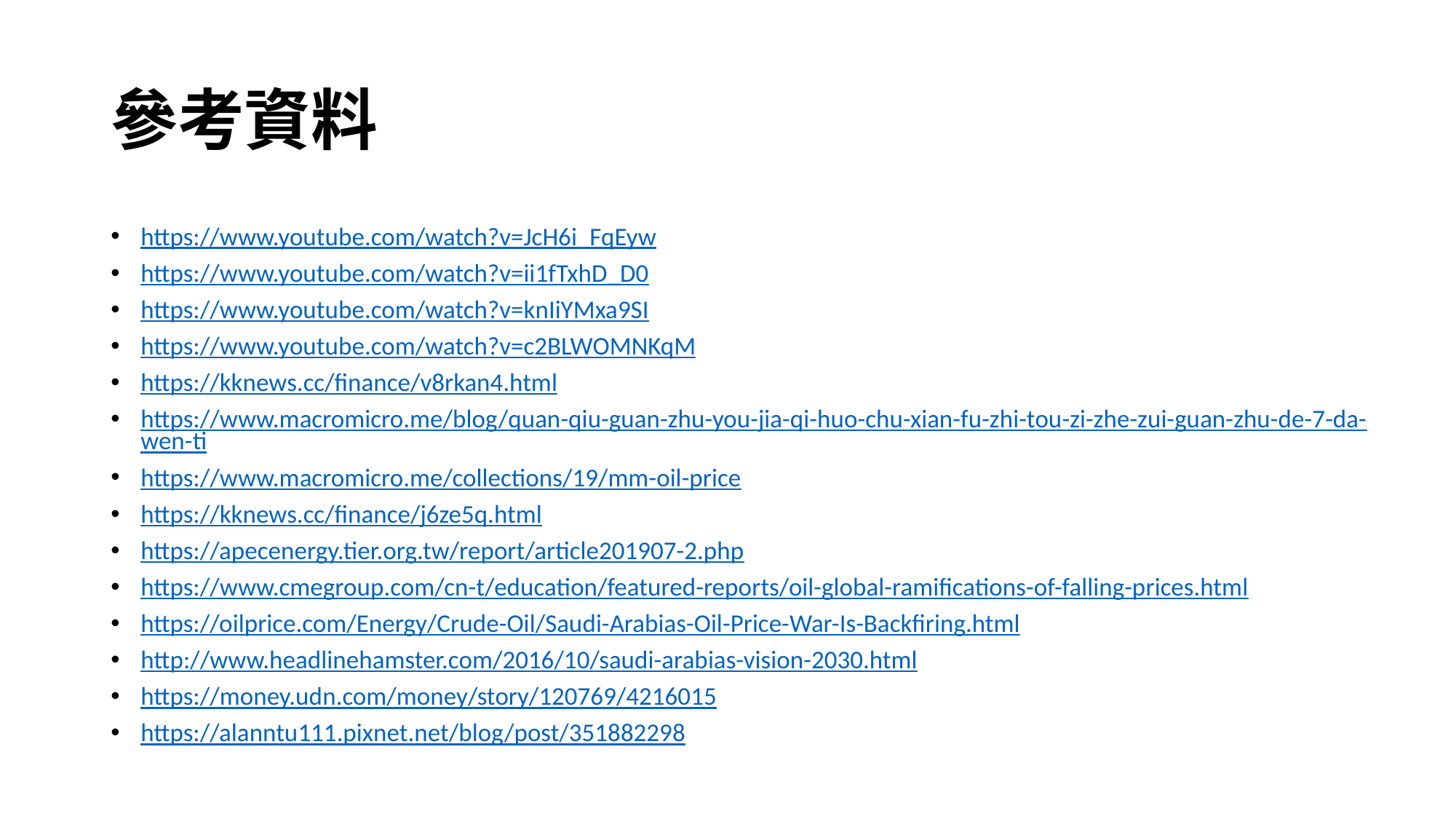

# 參考資料
https://www.youtube.com/watch?v=JcH6i_FqEyw
https://www.youtube.com/watch?v=ii1fTxhD_D0
https://www.youtube.com/watch?v=knIiYMxa9SI
https://www.youtube.com/watch?v=c2BLWOMNKqM
https://kknews.cc/finance/v8rkan4.html
https://www.macromicro.me/blog/quan-qiu-guan-zhu-you-jia-qi-huo-chu-xian-fu-zhi-tou-zi-zhe-zui-guan-zhu-de-7-da-wen-ti
https://www.macromicro.me/collections/19/mm-oil-price
https://kknews.cc/finance/j6ze5q.html
https://apecenergy.tier.org.tw/report/article201907-2.php
https://www.cmegroup.com/cn-t/education/featured-reports/oil-global-ramifications-of-falling-prices.html
https://oilprice.com/Energy/Crude-Oil/Saudi-Arabias-Oil-Price-War-Is-Backfiring.html
http://www.headlinehamster.com/2016/10/saudi-arabias-vision-2030.html
https://money.udn.com/money/story/120769/4216015
https://alanntu111.pixnet.net/blog/post/351882298